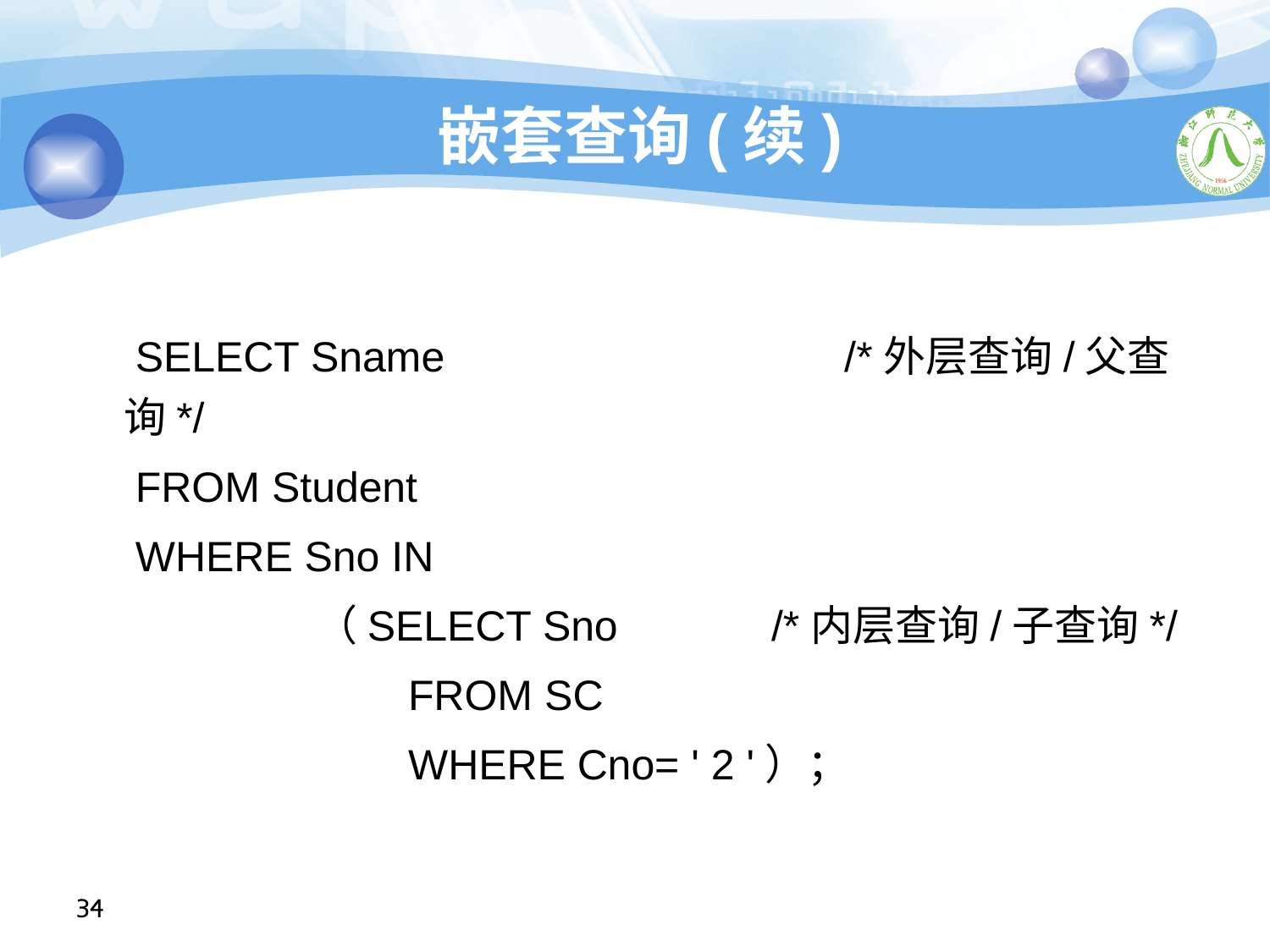

# 嵌套查询(续)

     SELECT Sname		                  /*外层查询/父查询*/
     FROM Student
     WHERE Sno IN
                        （SELECT Sno             /*内层查询/子查询*/
                            FROM SC
                            WHERE Cno= ' 2 '）；

34